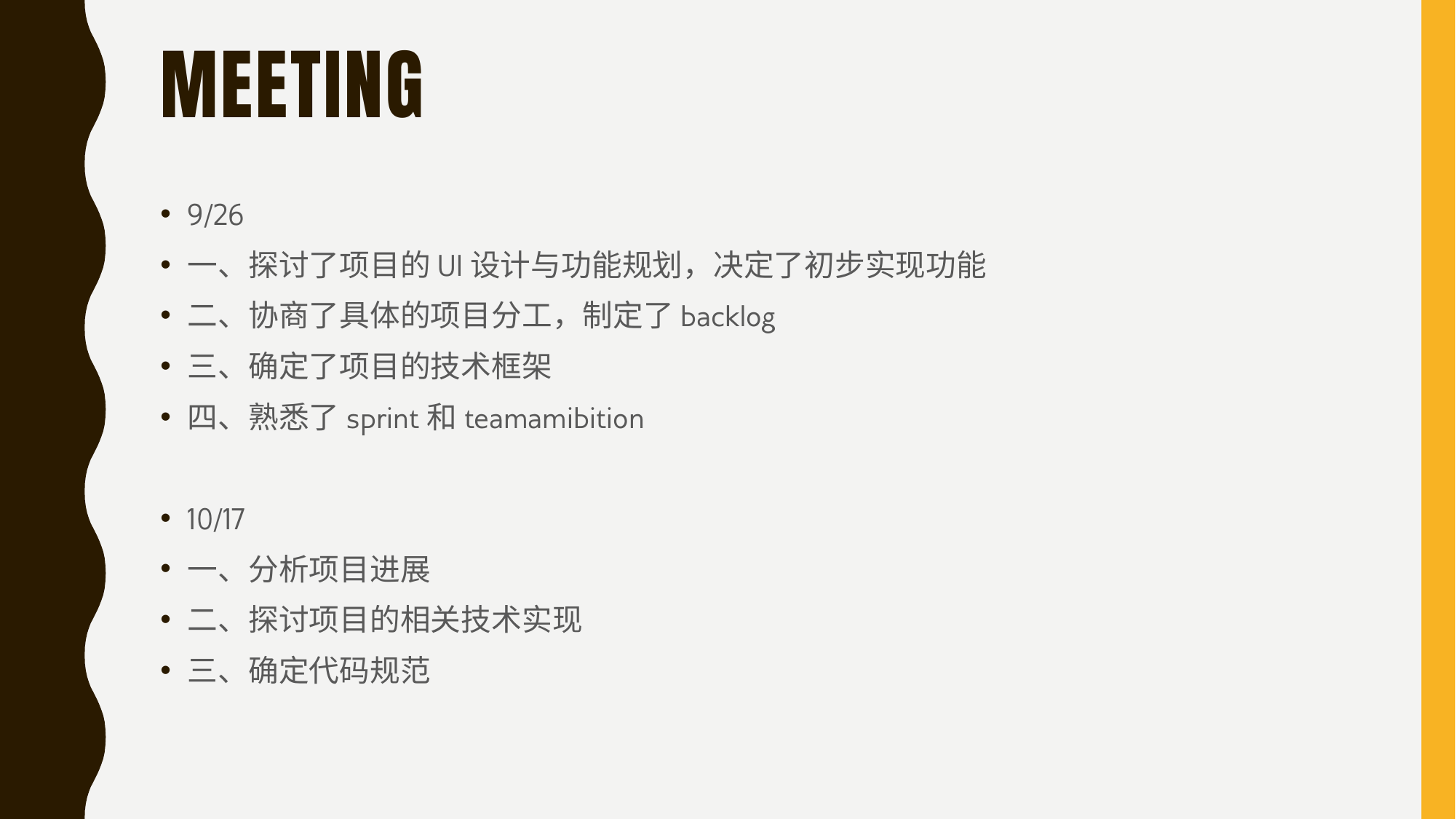

# MEETING
9/26
一、探讨了项目的UI设计与功能规划，决定了初步实现功能
二、协商了具体的项目分工，制定了backlog
三、确定了项目的技术框架
四、熟悉了sprint和teamamibition

10/17
一、分析项目进展
二、探讨项目的相关技术实现
三、确定代码规范